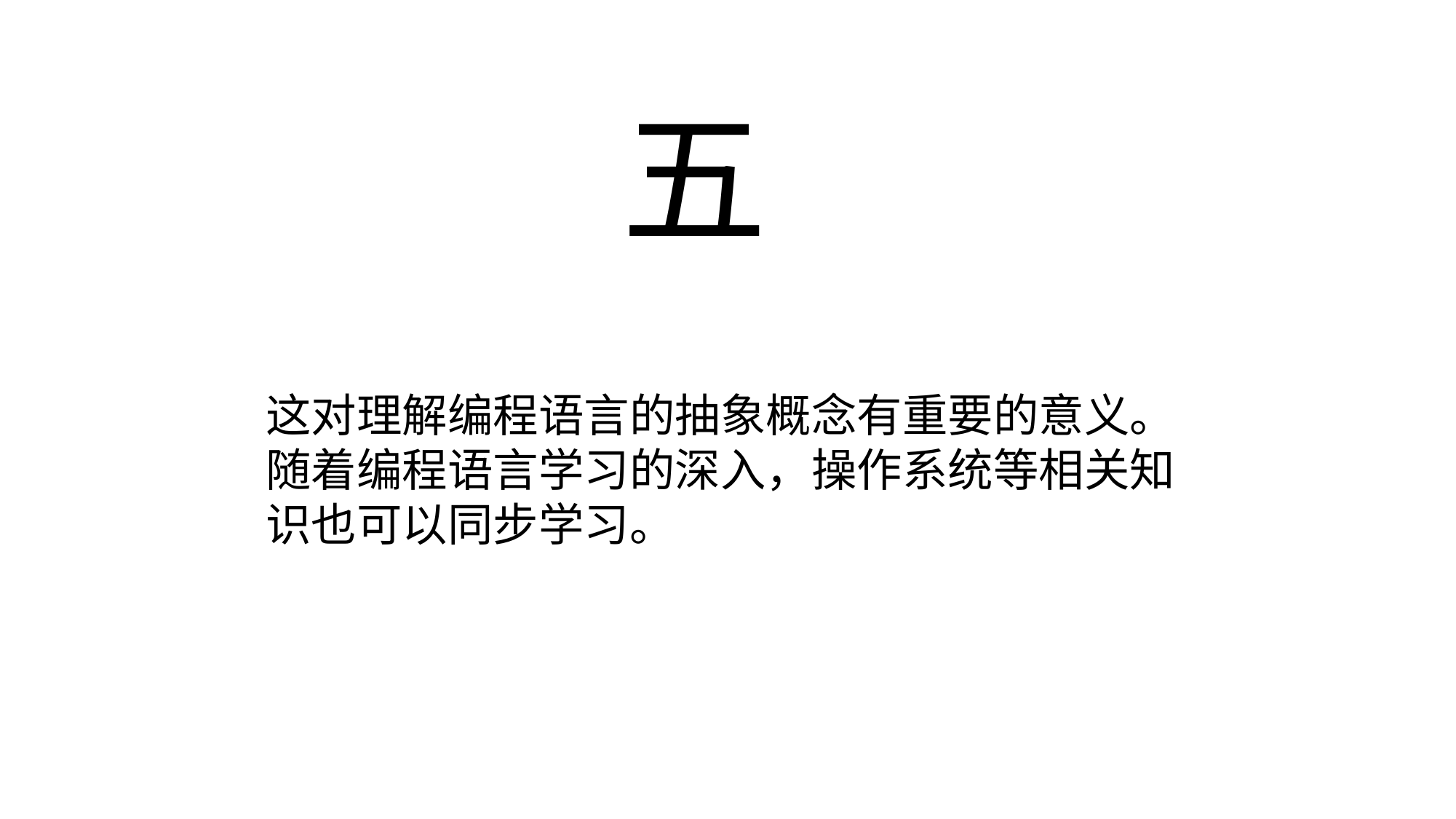

五
这对理解编程语言的抽象概念有重要的意义。随着编程语言学习的深入，操作系统等相关知识也可以同步学习。